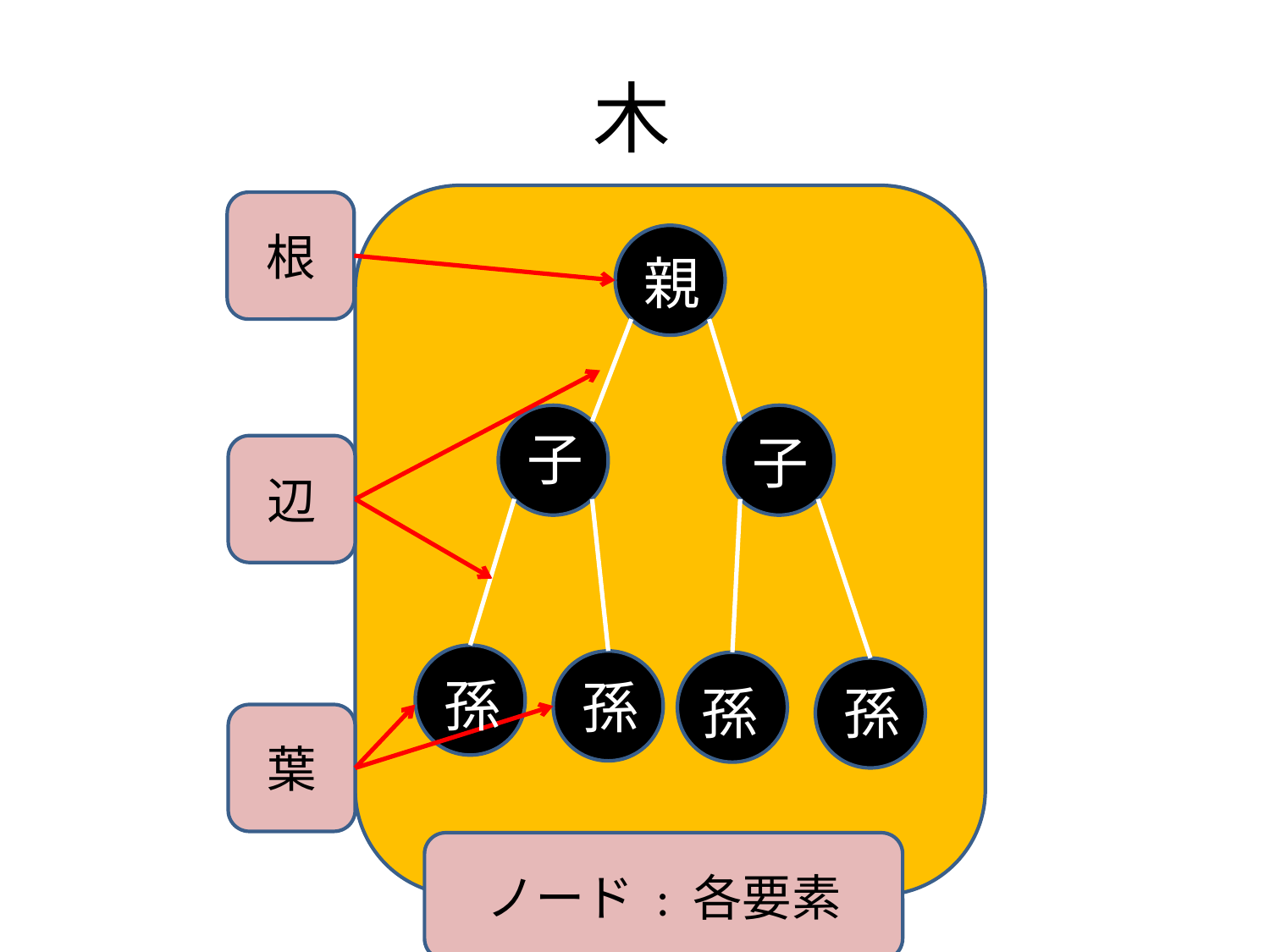

# 木

根

親

子
子
辺

孫
孫
孫
孫
葉
ノード : 各要素